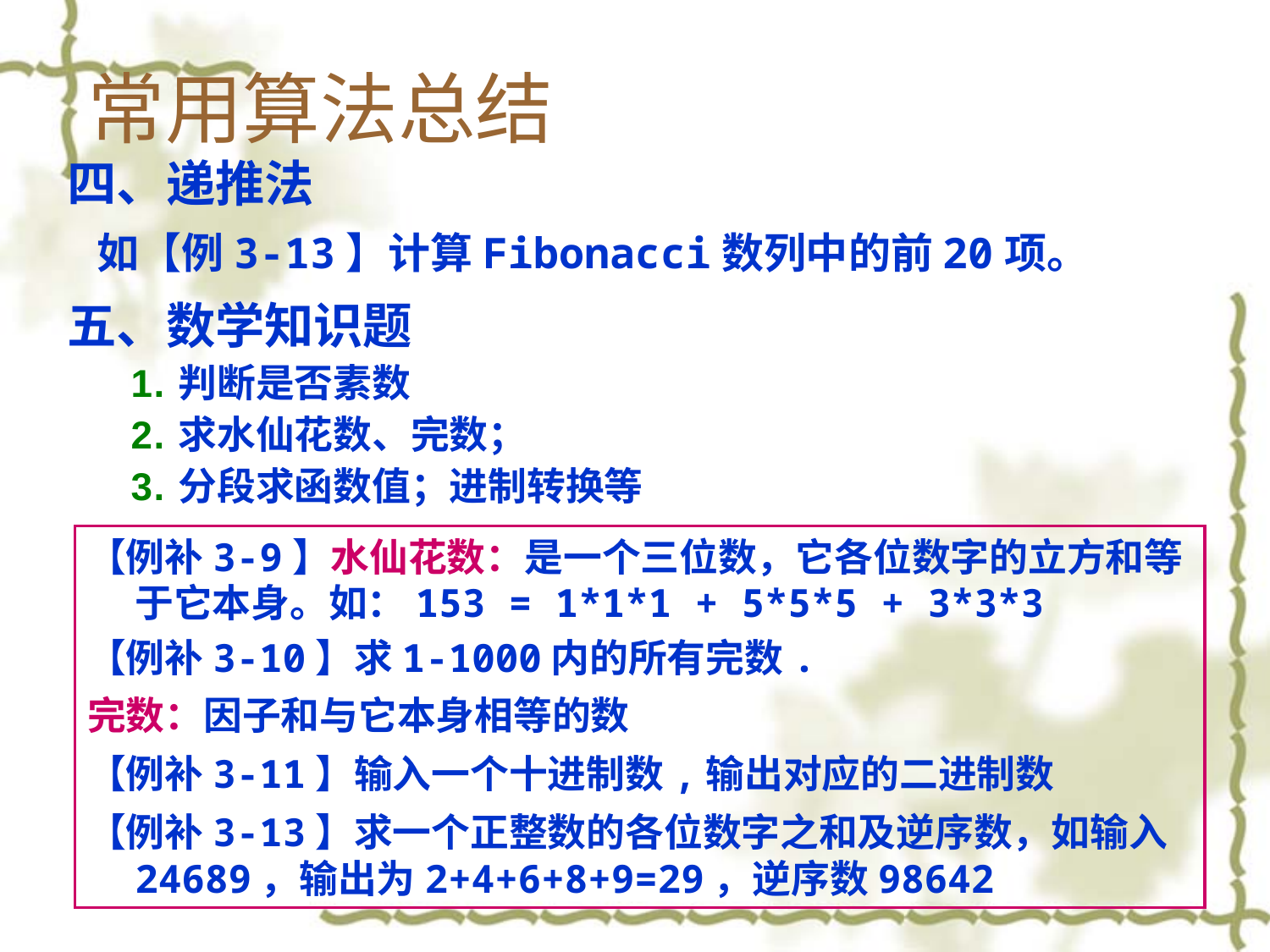

# 常用算法总结
四、递推法
  如【例3-13】计算Fibonacci数列中的前20项。
五、数学知识题
判断是否素数
求水仙花数、完数；
分段求函数值；进制转换等
【例补3-9】水仙花数：是一个三位数，它各位数字的立方和等于它本身。如：153 = 1*1*1 + 5*5*5 + 3*3*3
【例补3-10】求1-1000内的所有完数.
完数：因子和与它本身相等的数
【例补3-11】输入一个十进制数,输出对应的二进制数
【例补3-13】求一个正整数的各位数字之和及逆序数，如输入24689，输出为2+4+6+8+9=29，逆序数98642